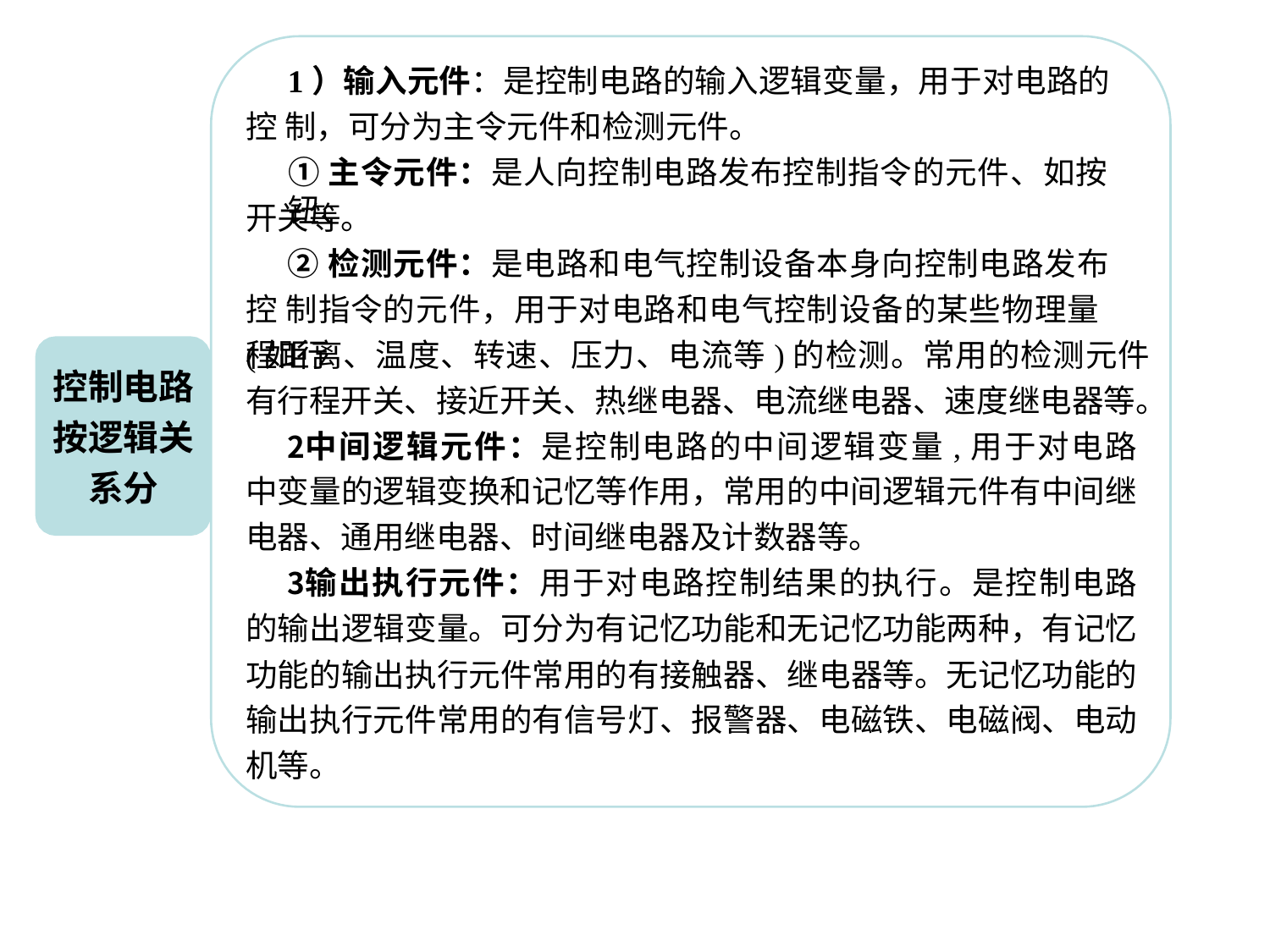

1）输入元件：是控制电路的输入逻辑变量，用于对电路的控 制，可分为主令元件和检测元件。
# ①主令元件：是人向控制电路发布控制指令的元件、如按钮、
开关等。
②检测元件：是电路和电气控制设备本身向控制电路发布控 制指令的元件，用于对电路和电气控制设备的某些物理量(如行
程距离、温度、转速、压力、电流等)的检测。常用的检测元件 有行程开关、接近开关、热继电器、电流继电器、速度继电器等。
中间逻辑元件：是控制电路的中间逻辑变量,用于对电路 中变量的逻辑变换和记忆等作用，常用的中间逻辑元件有中间继 电器、通用继电器、时间继电器及计数器等。
输出执行元件：用于对电路控制结果的执行。是控制电路 的输出逻辑变量。可分为有记忆功能和无记忆功能两种，有记忆 功能的输出执行元件常用的有接触器、继电器等。无记忆功能的 输出执行元件常用的有信号灯、报警器、电磁铁、电磁阀、电动 机等。

控制电路 按逻辑关 系分